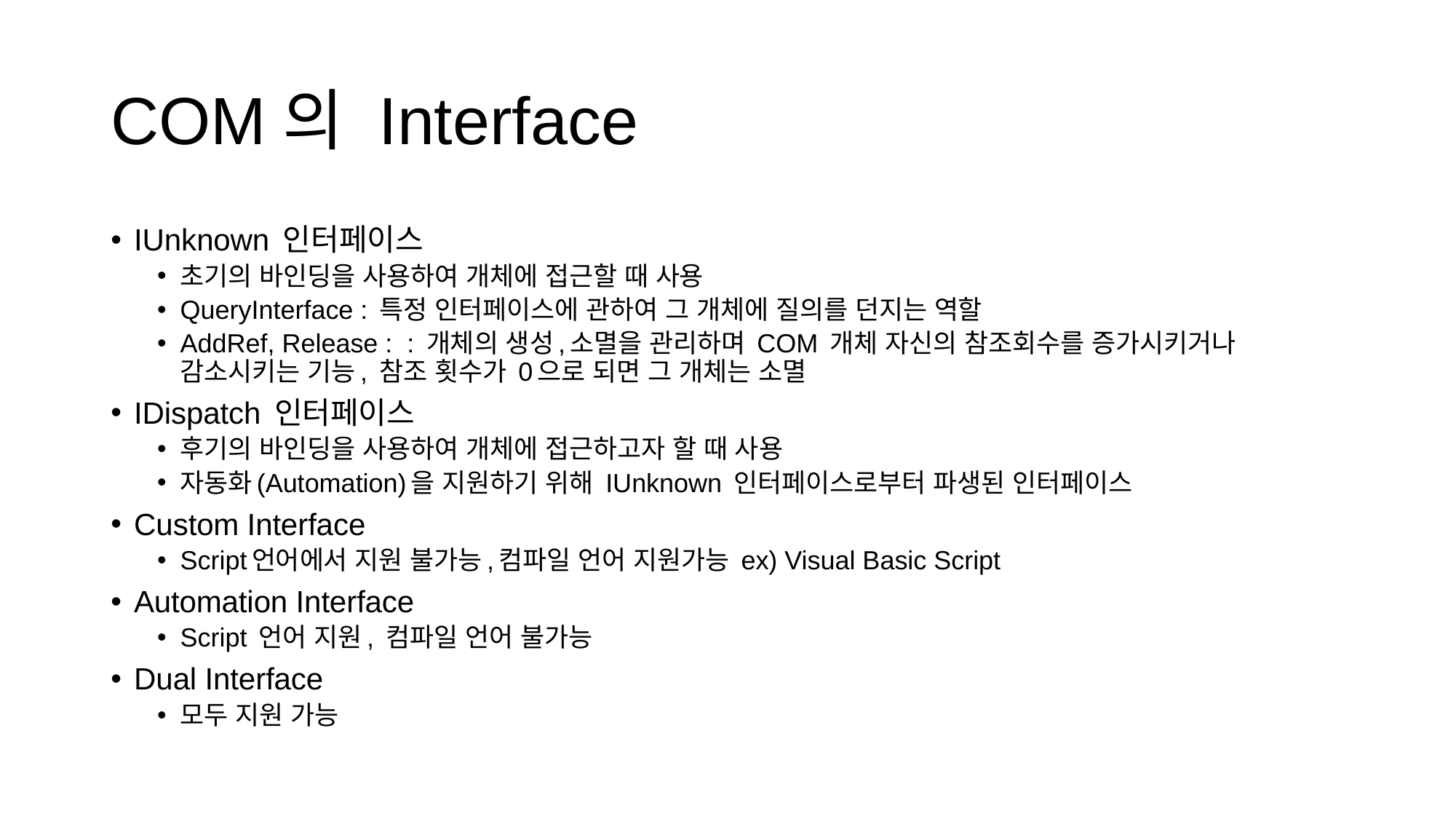

# COM의 Interface
IUnknown 인터페이스
초기의 바인딩을 사용하여 개체에 접근할 때 사용
QueryInterface : 특정 인터페이스에 관하여 그 개체에 질의를 던지는 역할
AddRef, Release :  : 개체의 생성,소멸을 관리하며 COM 개체 자신의 참조회수를 증가시키거나 감소시키는 기능, 참조 횟수가 0으로 되면 그 개체는 소멸
IDispatch 인터페이스
후기의 바인딩을 사용하여 개체에 접근하고자 할 때 사용
자동화(Automation)을 지원하기 위해 IUnknown 인터페이스로부터 파생된 인터페이스
Custom Interface
Script언어에서 지원 불가능,컴파일 언어 지원가능 ex) Visual Basic Script
Automation Interface
Script 언어 지원, 컴파일 언어 불가능
Dual Interface
모두 지원 가능